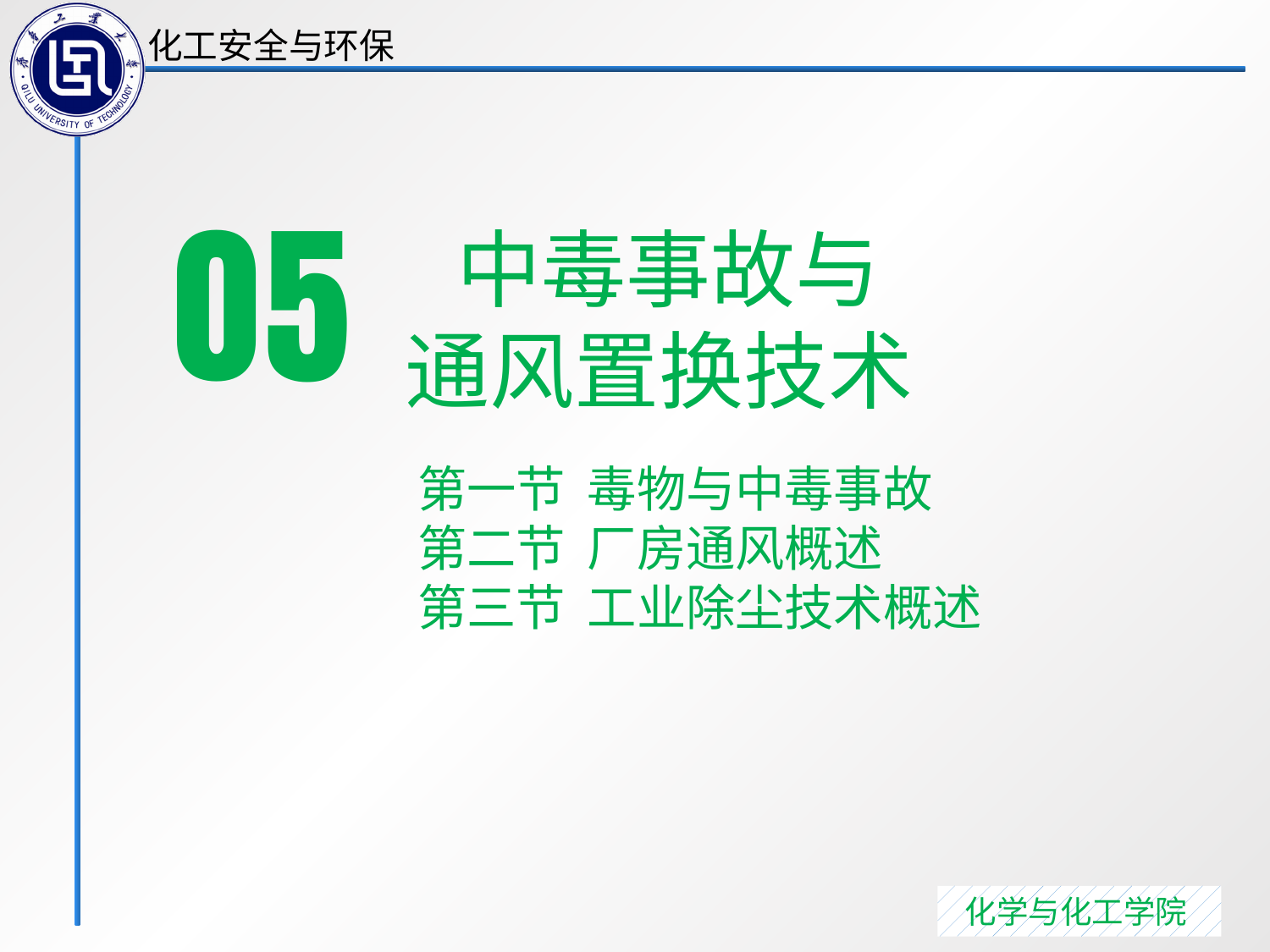

05
   中毒事故与通风置换技术
第一节  毒物与中毒事故
第二节  厂房通风概述
第三节  工业除尘技术概述